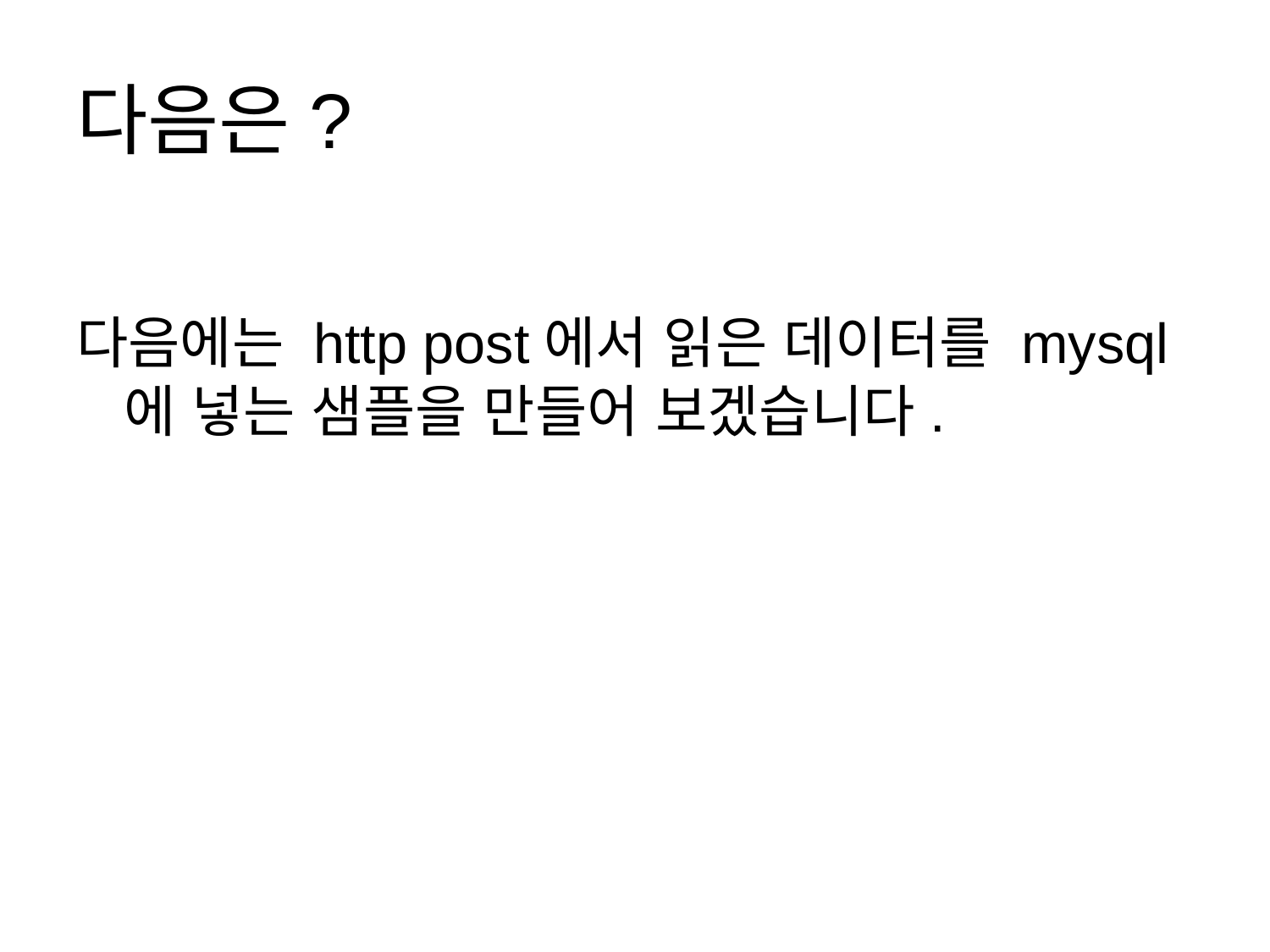

# 다음은?

다음에는 http post에서 읽은 데이터를 mysql에 넣는 샘플을 만들어 보겠습니다.